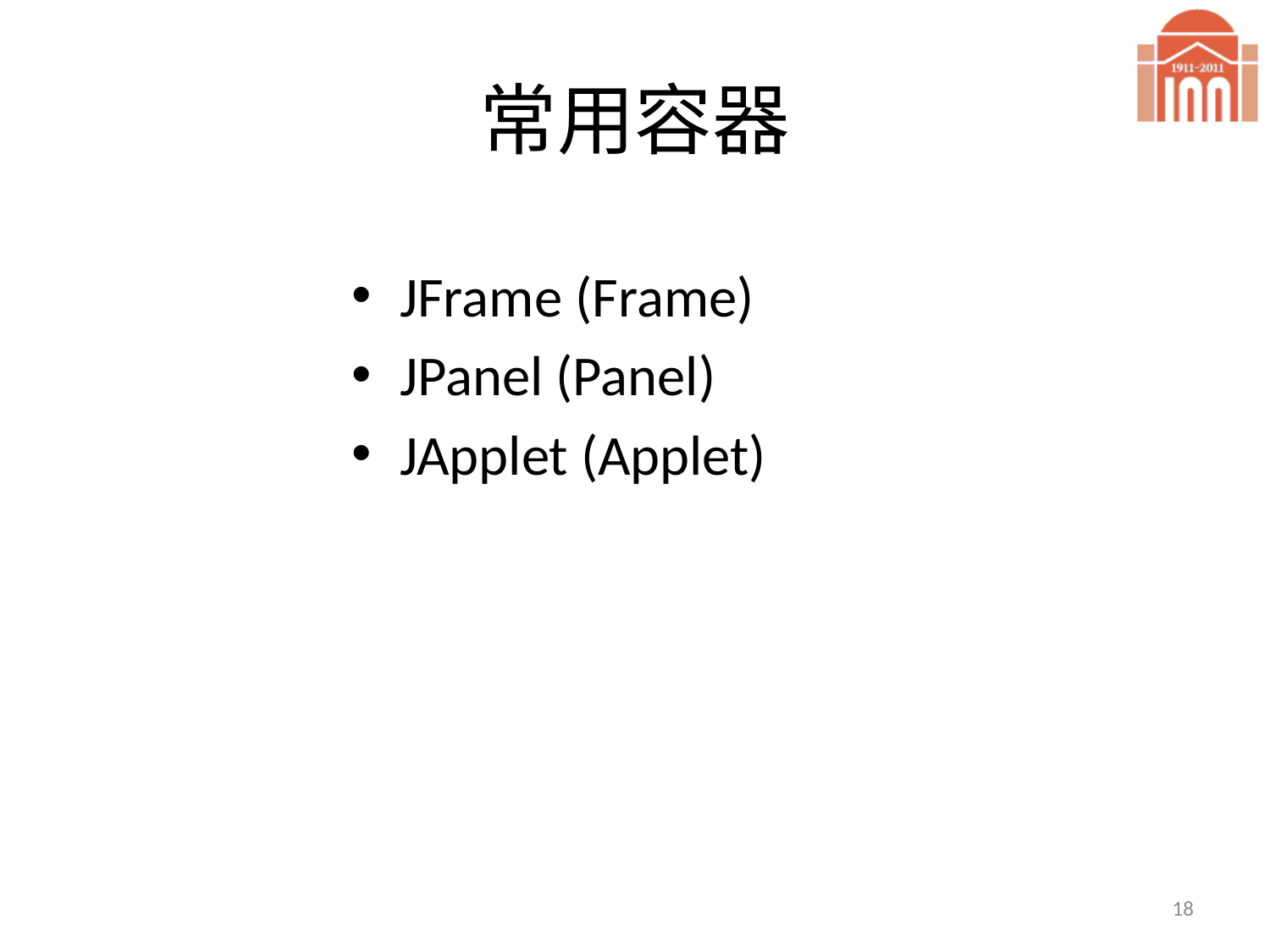

# 常用容器
JFrame (Frame)
JPanel (Panel)
JApplet (Applet)

18